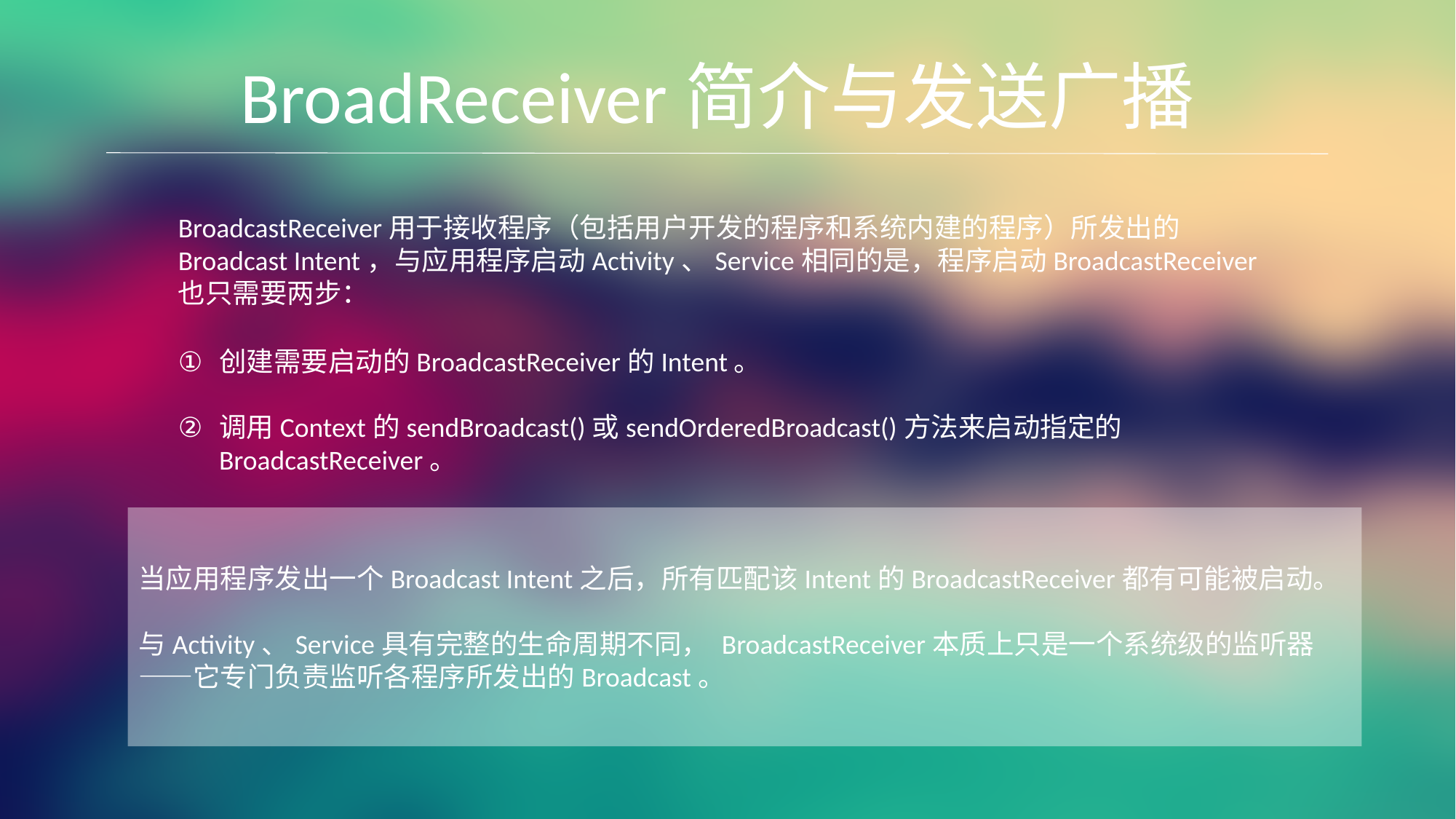

BroadReceiver简介与发送广播
BroadcastReceiver用于接收程序（包括用户开发的程序和系统内建的程序）所发出的Broadcast Intent，与应用程序启动Activity、Service相同的是，程序启动BroadcastReceiver也只需要两步：

创建需要启动的BroadcastReceiver的Intent。

调用Context的sendBroadcast()或sendOrderedBroadcast()方法来启动指定的BroadcastReceiver。
当应用程序发出一个Broadcast Intent之后，所有匹配该Intent的BroadcastReceiver都有可能被启动。

与Activity、Service具有完整的生命周期不同， BroadcastReceiver本质上只是一个系统级的监听器——它专门负责监听各程序所发出的Broadcast。